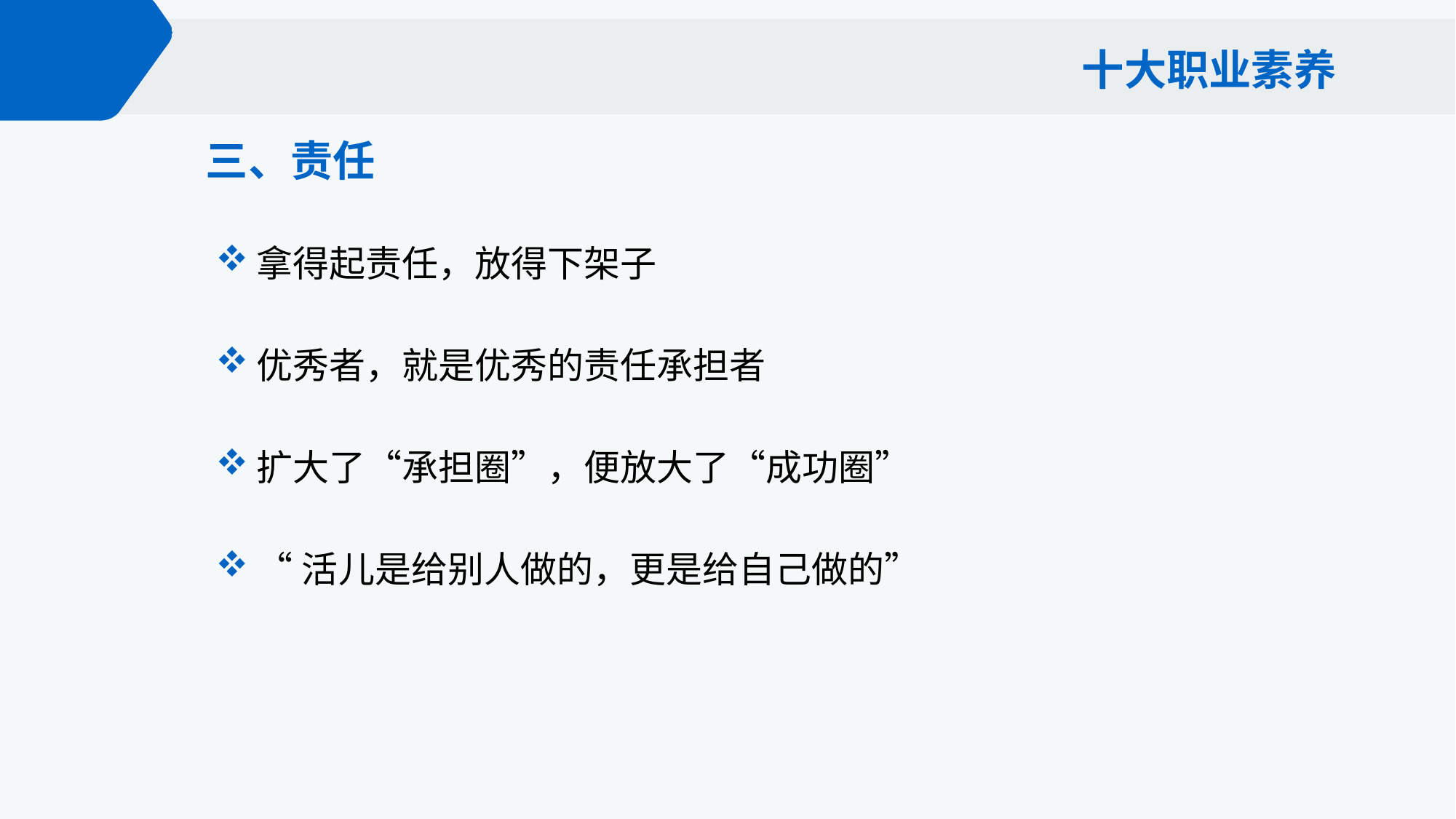

十大职业素养
三、责任
拿得起责任，放得下架子

优秀者，就是优秀的责任承担者

扩大了“承担圈”，便放大了“成功圈”

“活儿是给别人做的，更是给自己做的”